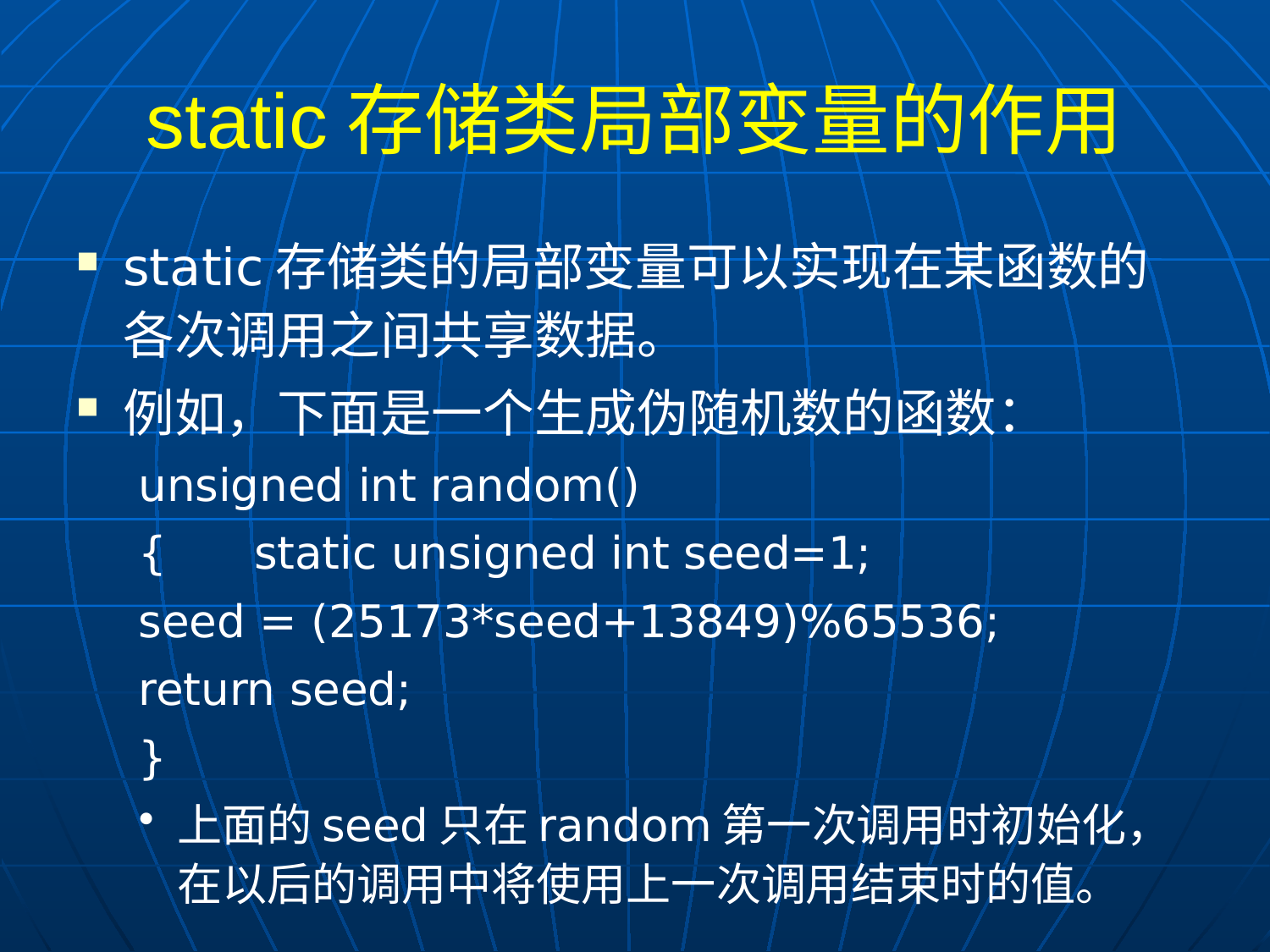

# static存储类局部变量的作用
static存储类的局部变量可以实现在某函数的各次调用之间共享数据。
例如，下面是一个生成伪随机数的函数：
unsigned int random()
{	static unsigned int seed=1;
	seed = (25173*seed+13849)%65536;
	return seed;
}
上面的seed只在random第一次调用时初始化，在以后的调用中将使用上一次调用结束时的值。